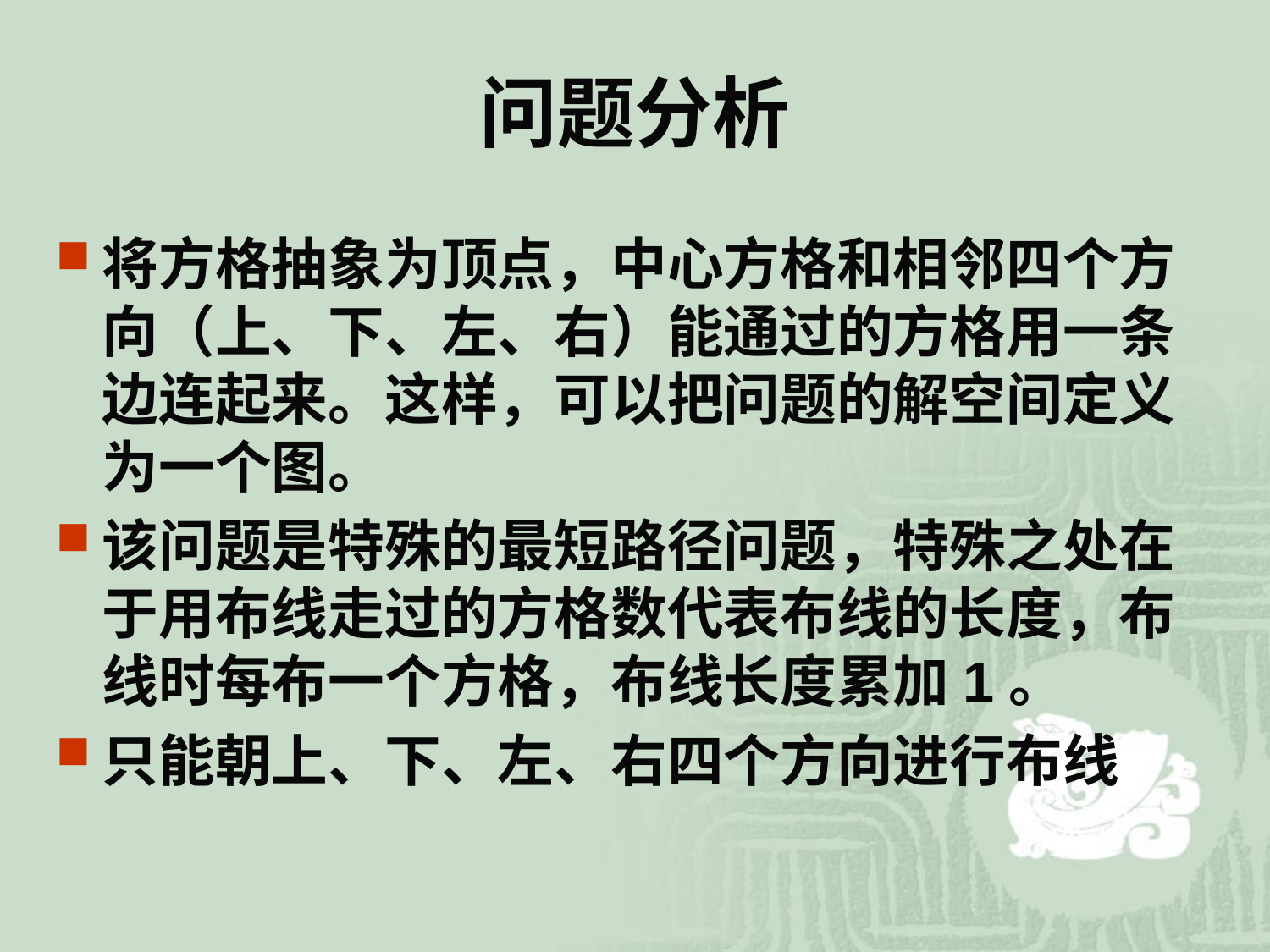

# 问题分析
将方格抽象为顶点，中心方格和相邻四个方向（上、下、左、右）能通过的方格用一条边连起来。这样，可以把问题的解空间定义为一个图。
该问题是特殊的最短路径问题，特殊之处在于用布线走过的方格数代表布线的长度，布线时每布一个方格，布线长度累加1。
只能朝上、下、左、右四个方向进行布线